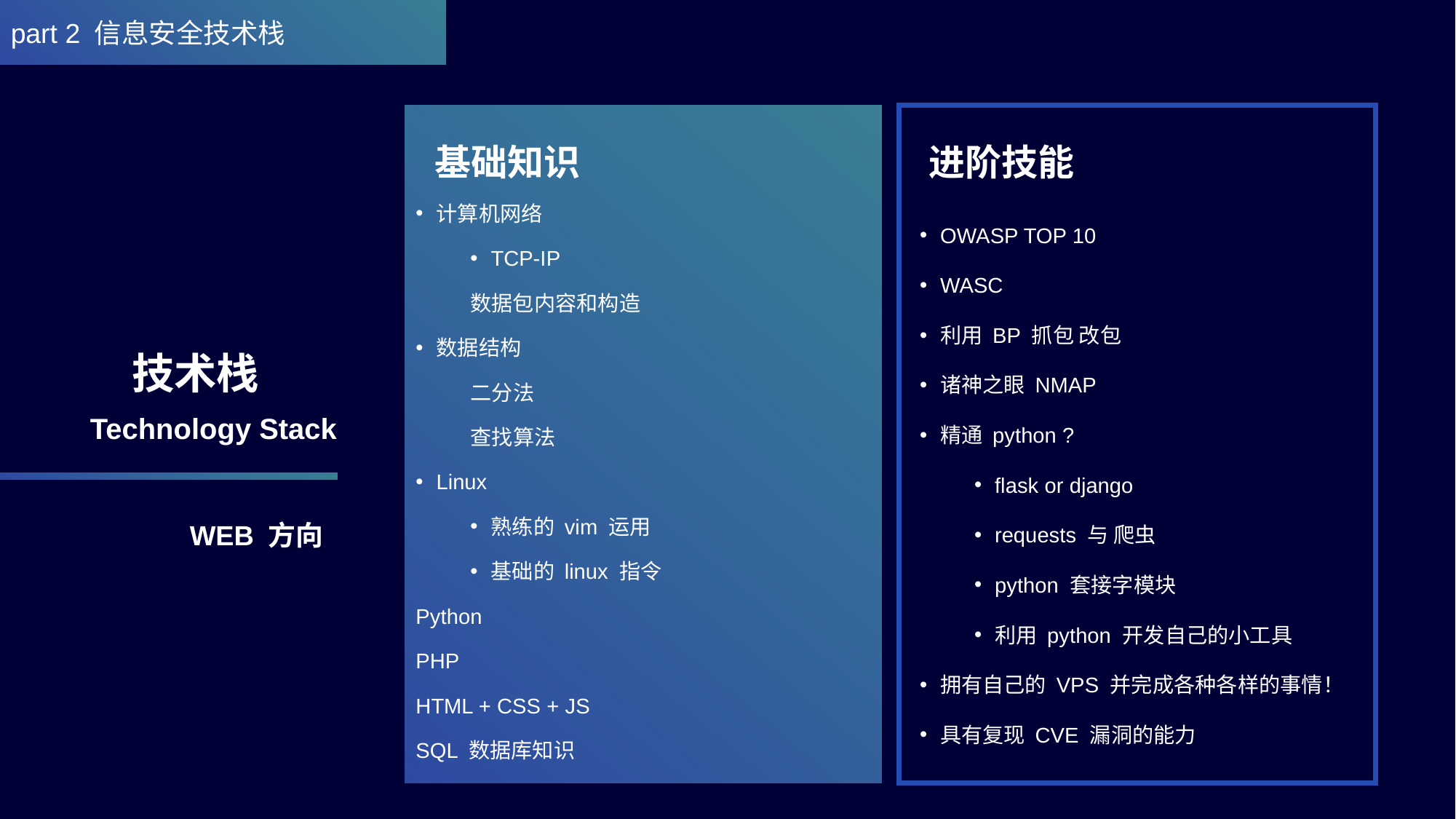

part 2 信息安全技术栈

基础知识
进阶技能
计算机网络
TCP-IP
数据包内容和构造
数据结构
二分法
查找算法
Linux
熟练的 vim 运用
基础的 linux 指令
Python
PHP
HTML + CSS + JS
SQL 数据库知识

OWASP TOP 10
WASC
利用 BP 抓包 改包
诸神之眼 NMAP
精通 python ?
flask or django
requests 与 爬虫
python 套接字模块
利用 python 开发自己的小工具
拥有自己的 VPS 并完成各种各样的事情！
具有复现 CVE 漏洞的能力

技术栈
Technology Stack

WEB 方向